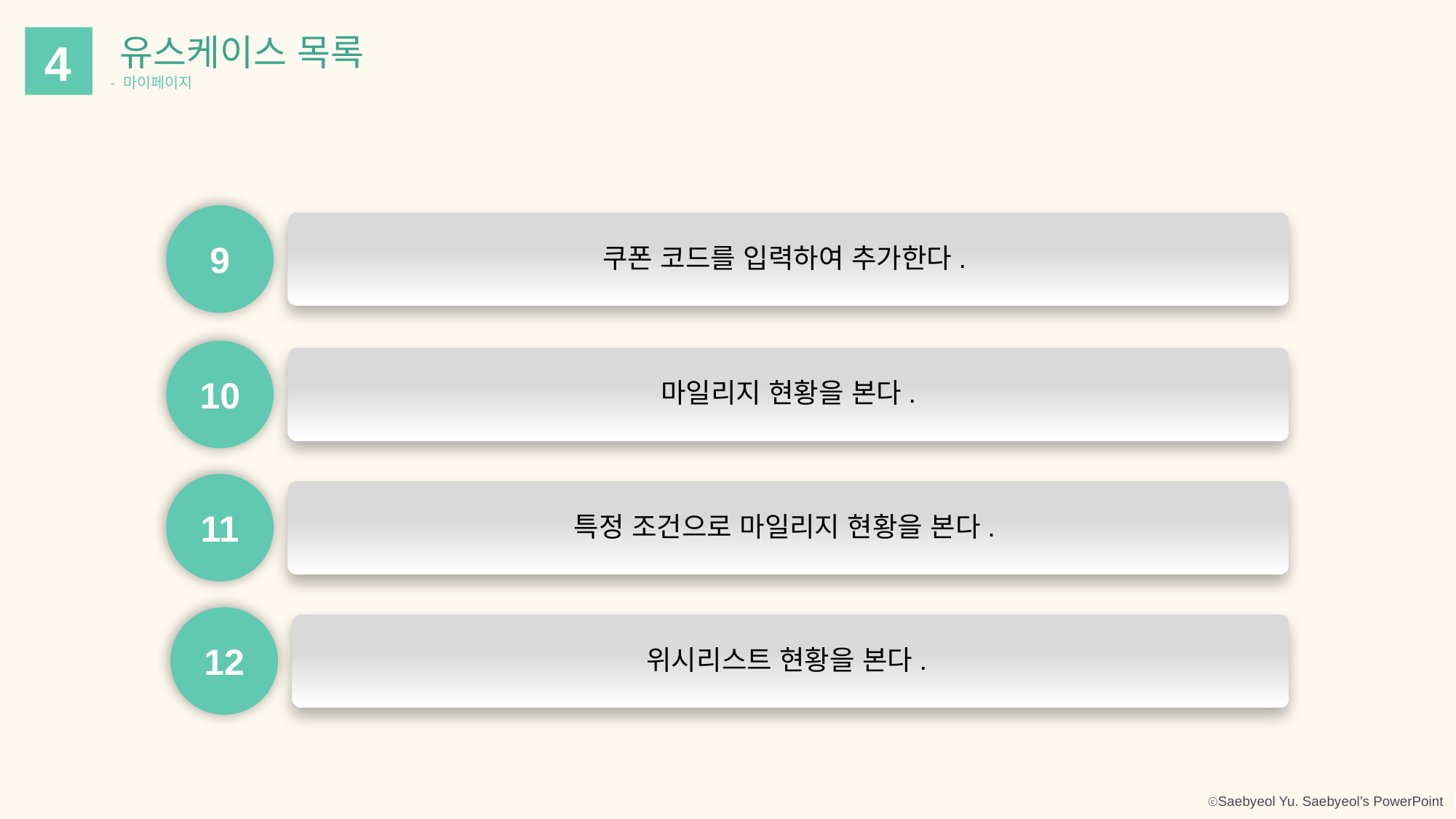

유스케이스 목록
- 마이페이지

4
9

쿠폰 코드를 입력하여 추가한다.
10

마일리지 현황을 본다.
11

특정 조건으로 마일리지 현황을 본다.
12

위시리스트 현황을 본다.